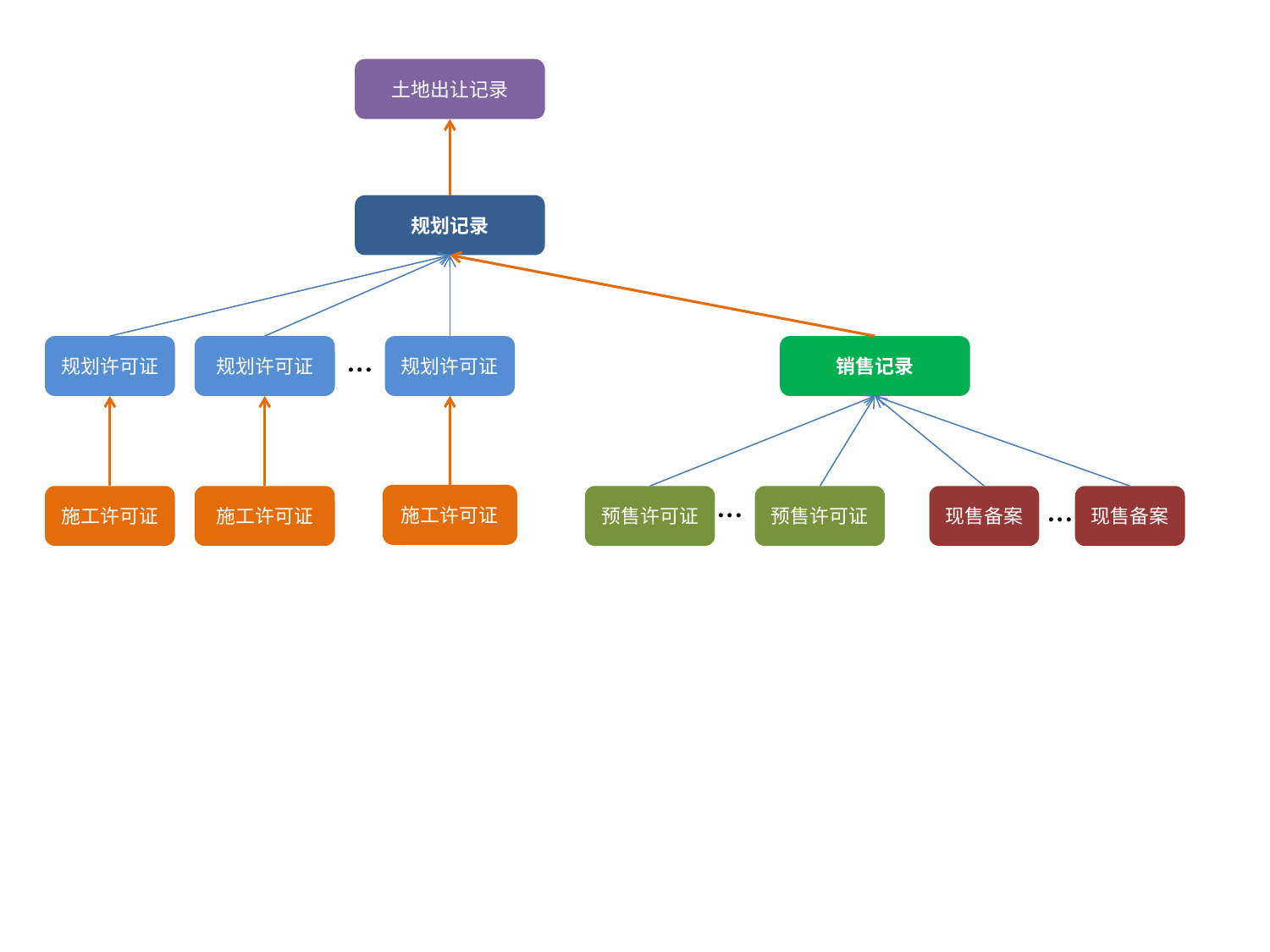

土地出让记录
规划记录
…
规划许可证
规划许可证
规划许可证
销售记录
…
…
施工许可证
施工许可证
施工许可证
预售许可证
预售许可证
现售备案
现售备案